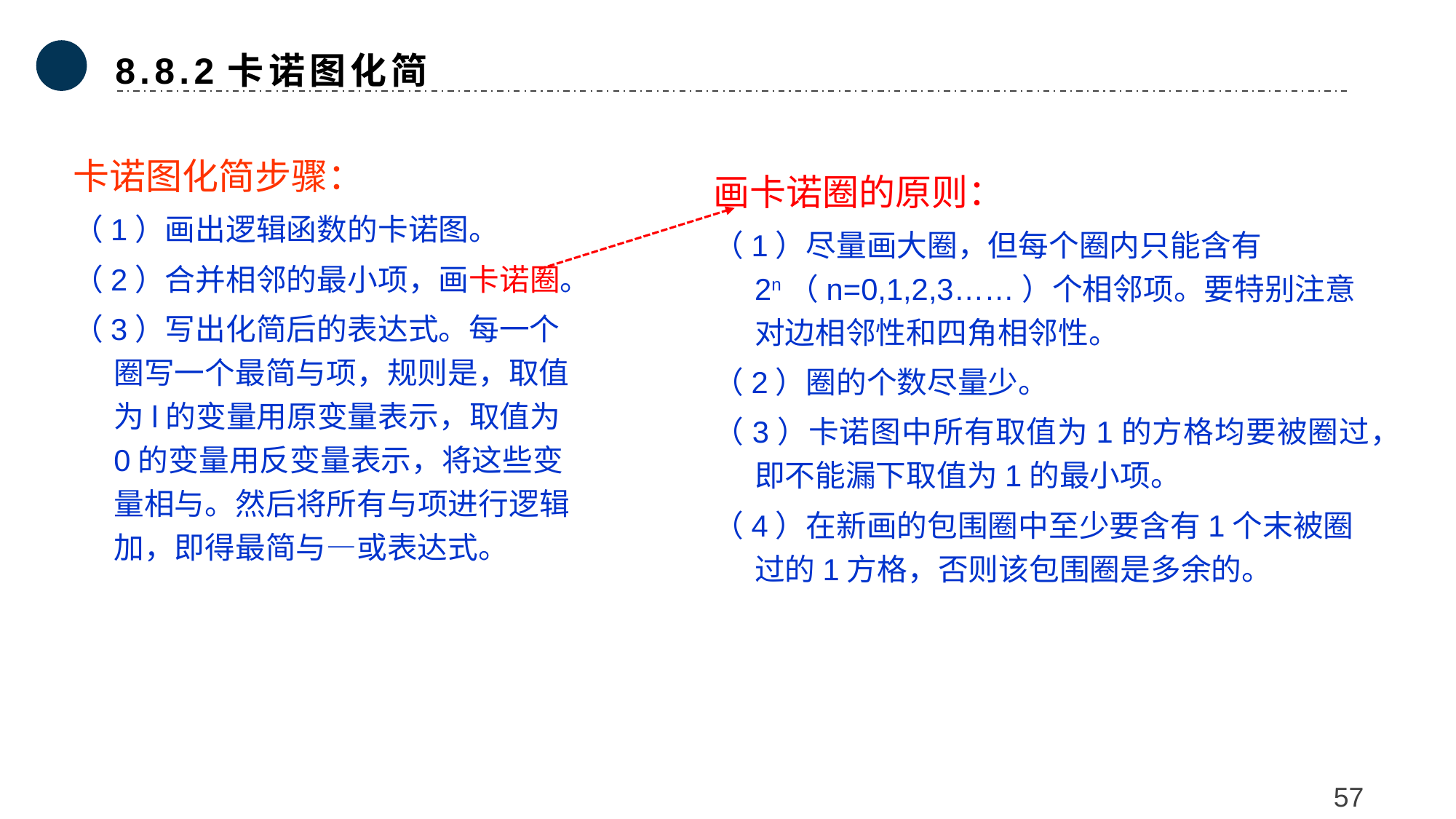

8.8.2卡诺图化简

卡诺图化简步骤：
（1）画出逻辑函数的卡诺图。
（2）合并相邻的最小项，画卡诺圈。
（3）写出化简后的表达式。每一个圈写一个最简与项，规则是，取值为l的变量用原变量表示，取值为0的变量用反变量表示，将这些变量相与。然后将所有与项进行逻辑加，即得最简与—或表达式。
画卡诺圈的原则：
（1）尽量画大圈，但每个圈内只能含有2n（n=0,1,2,3……）个相邻项。要特别注意对边相邻性和四角相邻性。
（2）圈的个数尽量少。
（3）卡诺图中所有取值为1的方格均要被圈过，即不能漏下取值为1的最小项。
（4）在新画的包围圈中至少要含有1个末被圈过的1方格，否则该包围圈是多余的。